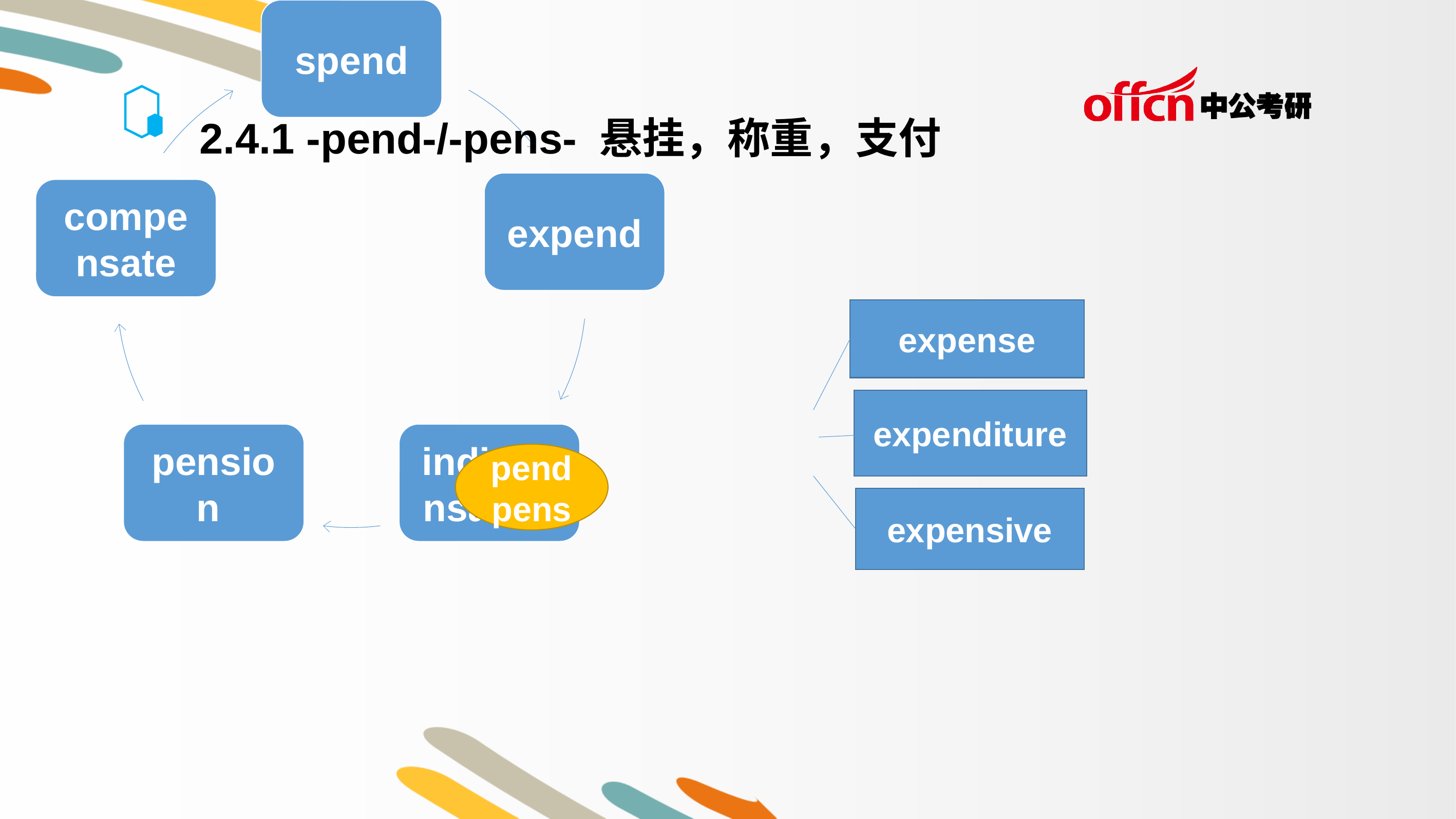

2.4.1 -pend-/-pens- 悬挂，称重，支付
spend
expend
indispensable
pension
compensate
expense
expenditure
pendpens
expensive